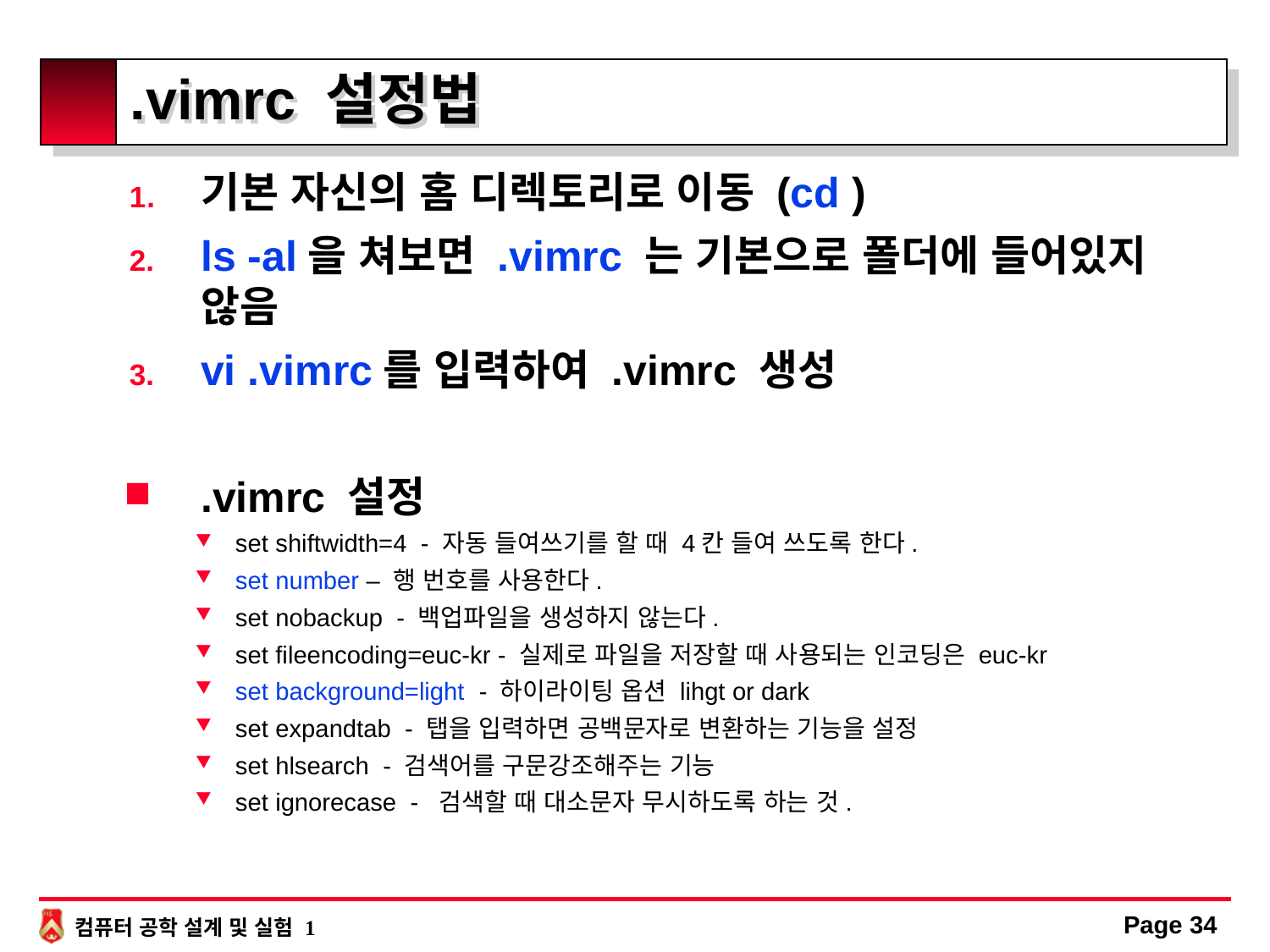

# .vimrc 설정법
기본 자신의 홈 디렉토리로 이동 (cd )
ls -al을 쳐보면 .vimrc 는 기본으로 폴더에 들어있지 않음
vi .vimrc를 입력하여 .vimrc 생성

.vimrc 설정
set shiftwidth=4  - 자동 들여쓰기를 할 때 4칸 들여 쓰도록 한다.
set number – 행 번호를 사용한다.
set nobackup  - 백업파일을 생성하지 않는다.
set fileencoding=euc-kr - 실제로 파일을 저장할 때 사용되는 인코딩은 euc-kr
set background=light  - 하이라이팅 옵션 lihgt or dark
set expandtab  - 탭을 입력하면 공백문자로 변환하는 기능을 설정
set hlsearch  - 검색어를 구문강조해주는 기능
set ignorecase  -  검색할 때 대소문자 무시하도록 하는 것.
Page 34